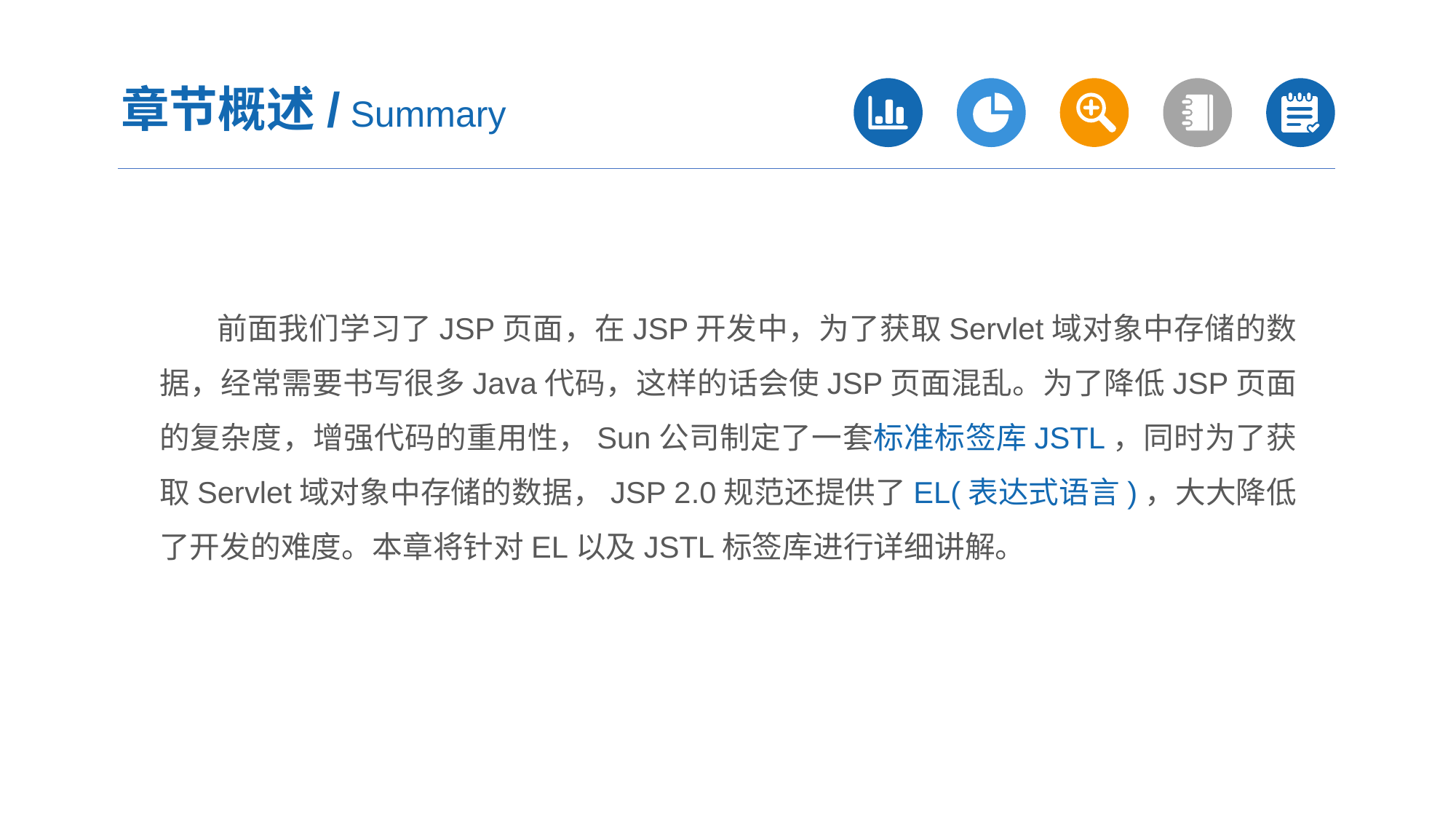

章节概述/ Summary
       前面我们学习了JSP页面，在JSP开发中，为了获取Servlet域对象中存储的数据，经常需要书写很多Java代码，这样的话会使JSP页面混乱。为了降低JSP页面的复杂度，增强代码的重用性，Sun公司制定了一套标准标签库JSTL，同时为了获取Servlet域对象中存储的数据，JSP 2.0规范还提供了EL(表达式语言)，大大降低了开发的难度。本章将针对EL以及JSTL标签库进行详细讲解。